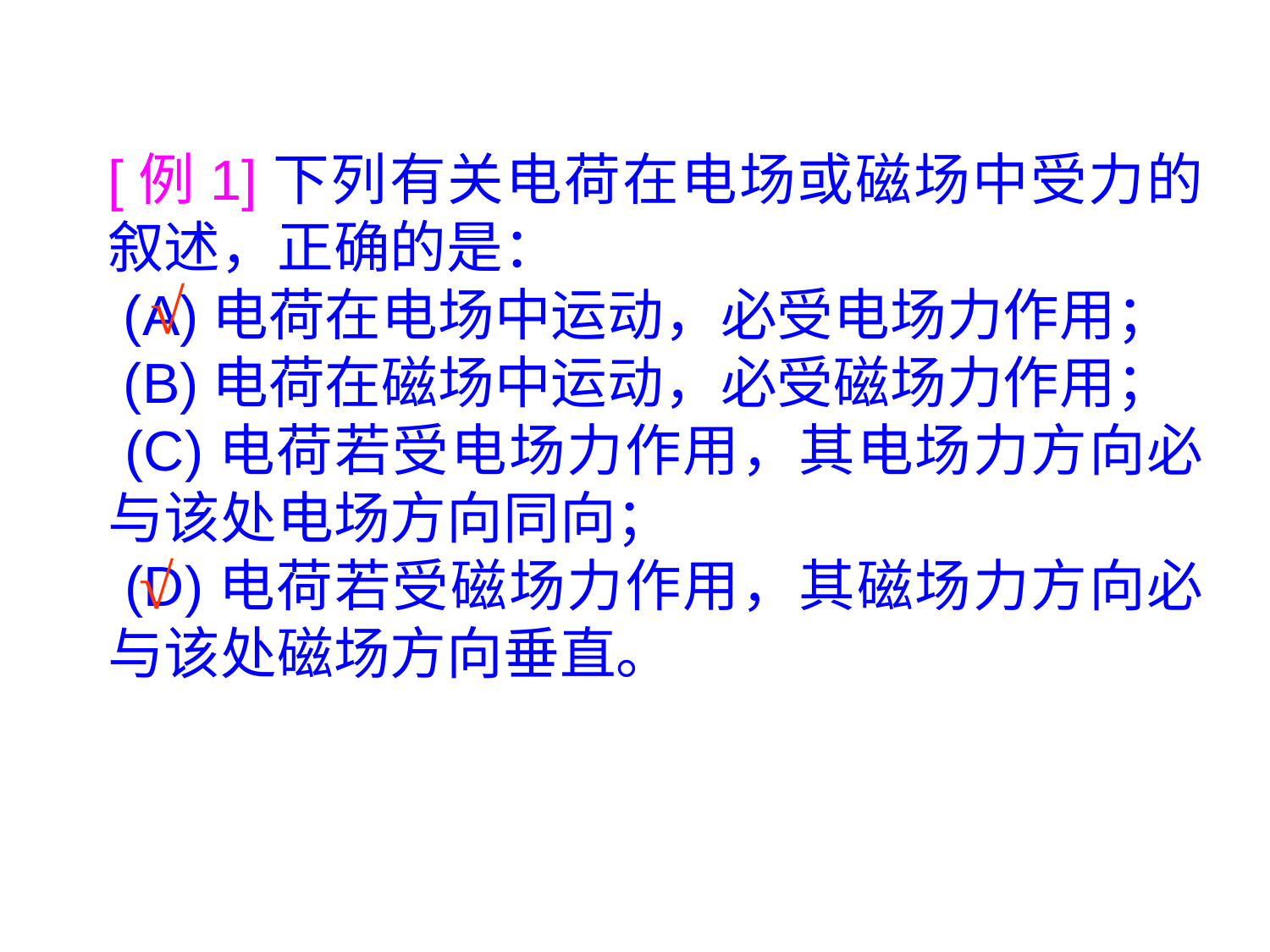

[例1]下列有关电荷在电场或磁场中受力的叙述，正确的是：
 (A)电荷在电场中运动，必受电场力作用；
 (B)电荷在磁场中运动，必受磁场力作用；
 (C)电荷若受电场力作用，其电场力方向必与该处电场方向同向；
 (D)电荷若受磁场力作用，其磁场力方向必与该处磁场方向垂直。
√
√